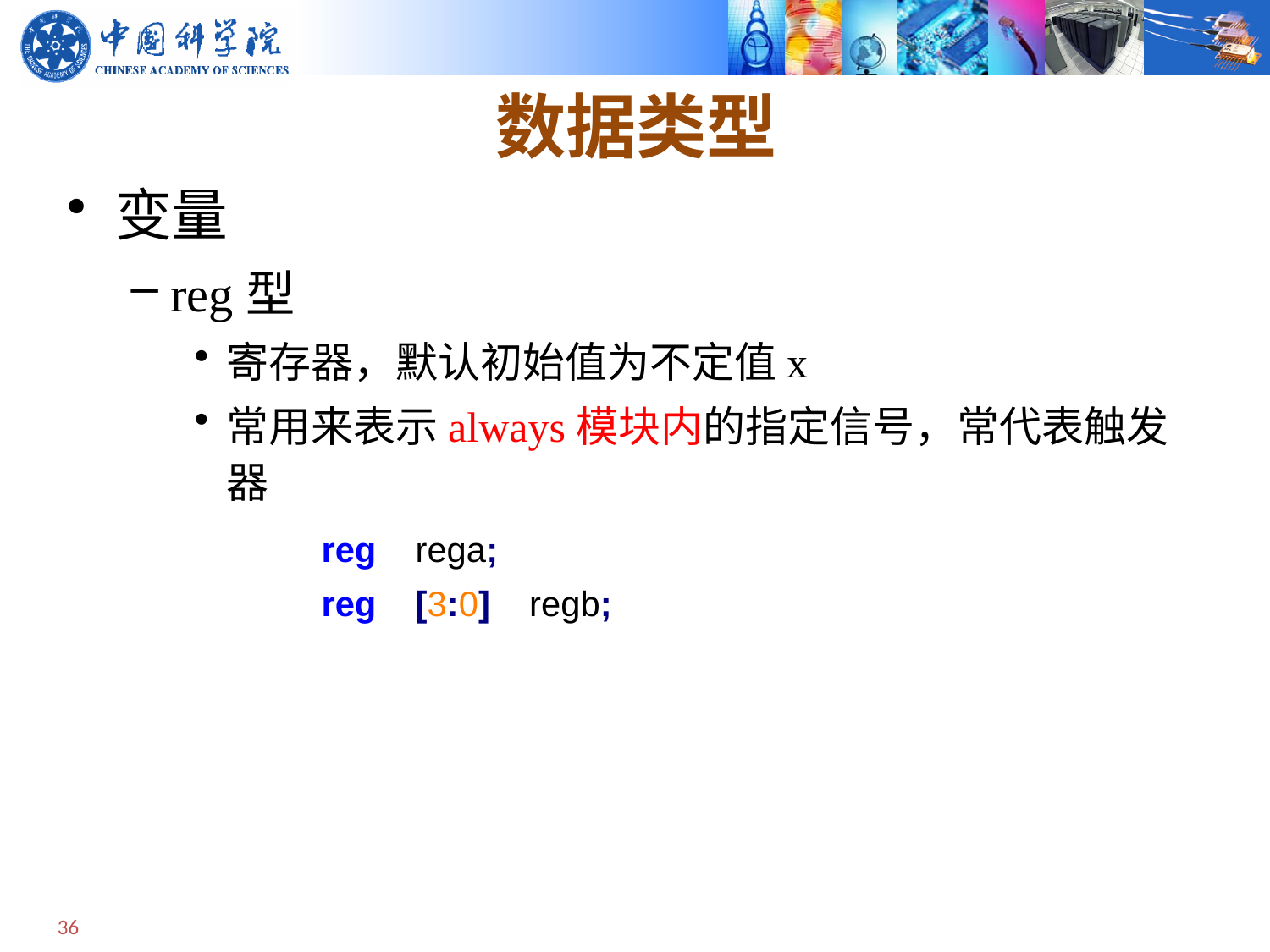

# 数据类型
变量
reg型
寄存器，默认初始值为不定值x
常用来表示always模块内的指定信号，常代表触发器
	reg    rega;
	reg    [3:0]    regb;